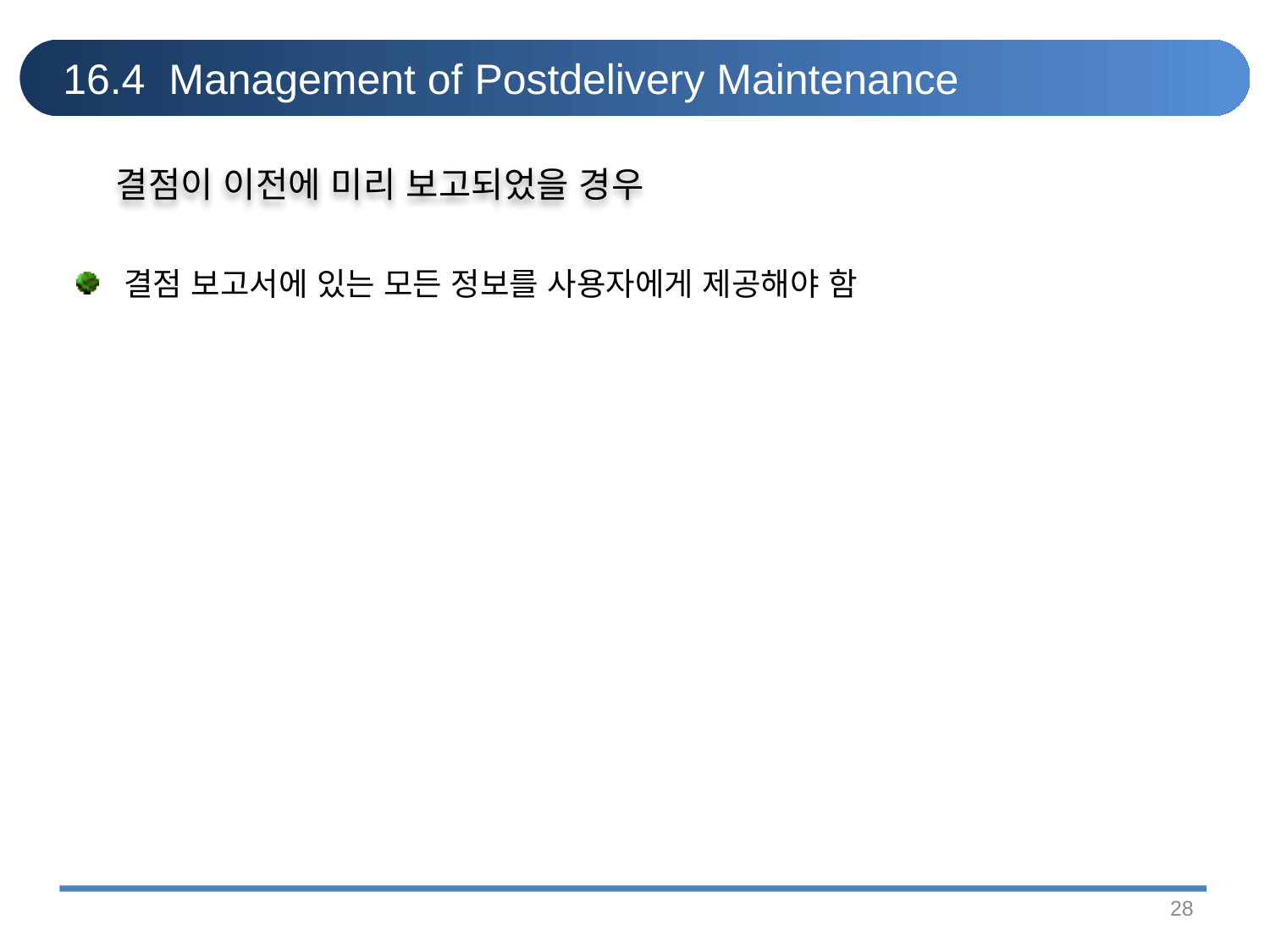

# 16.4  Management of Postdelivery Maintenance
결점이 이전에 미리 보고되었을 경우
결점 보고서에 있는 모든 정보를 사용자에게 제공해야 함

28